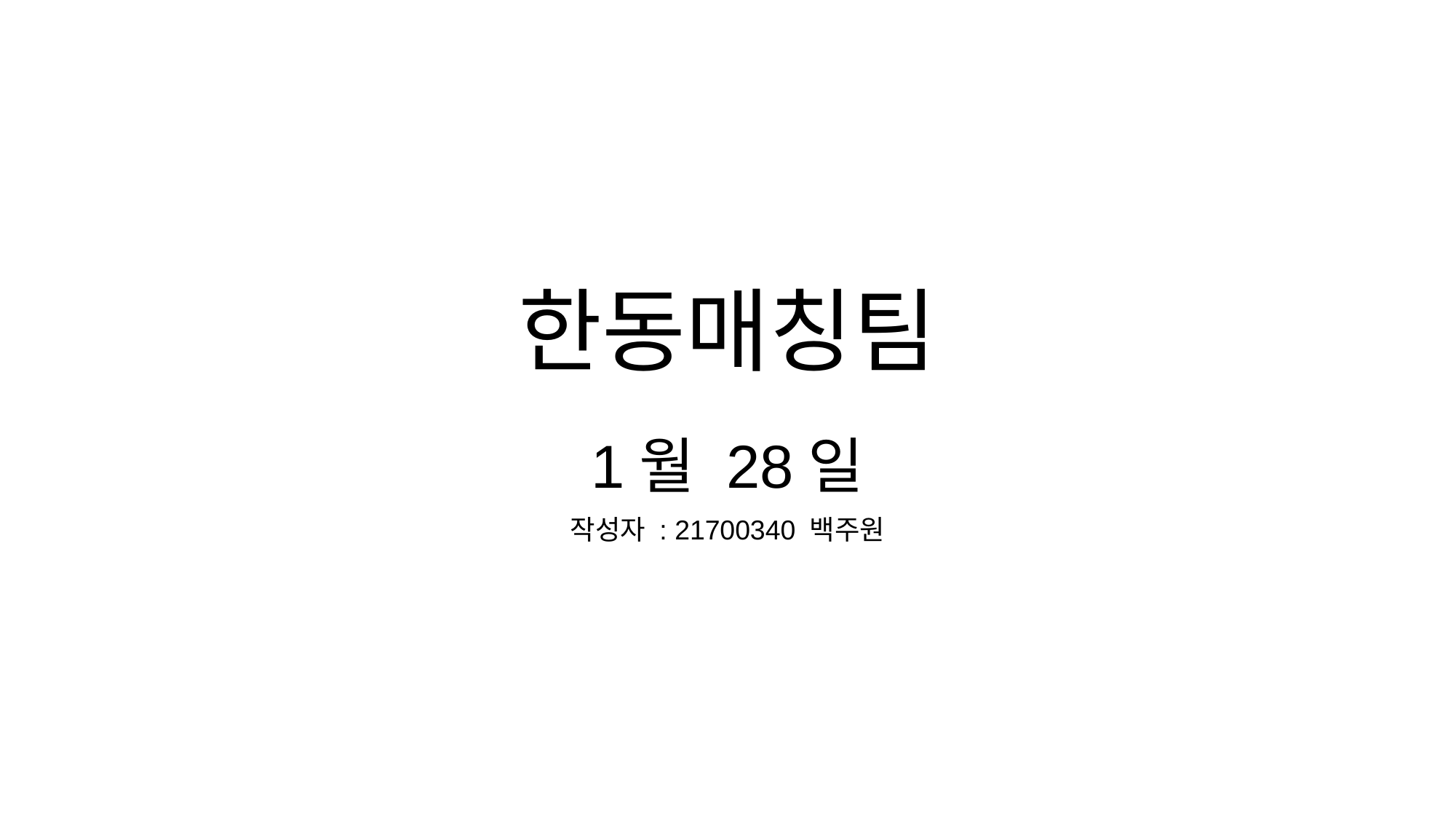

# 한동매칭팀
1월 28일
작성자 : 21700340 백주원